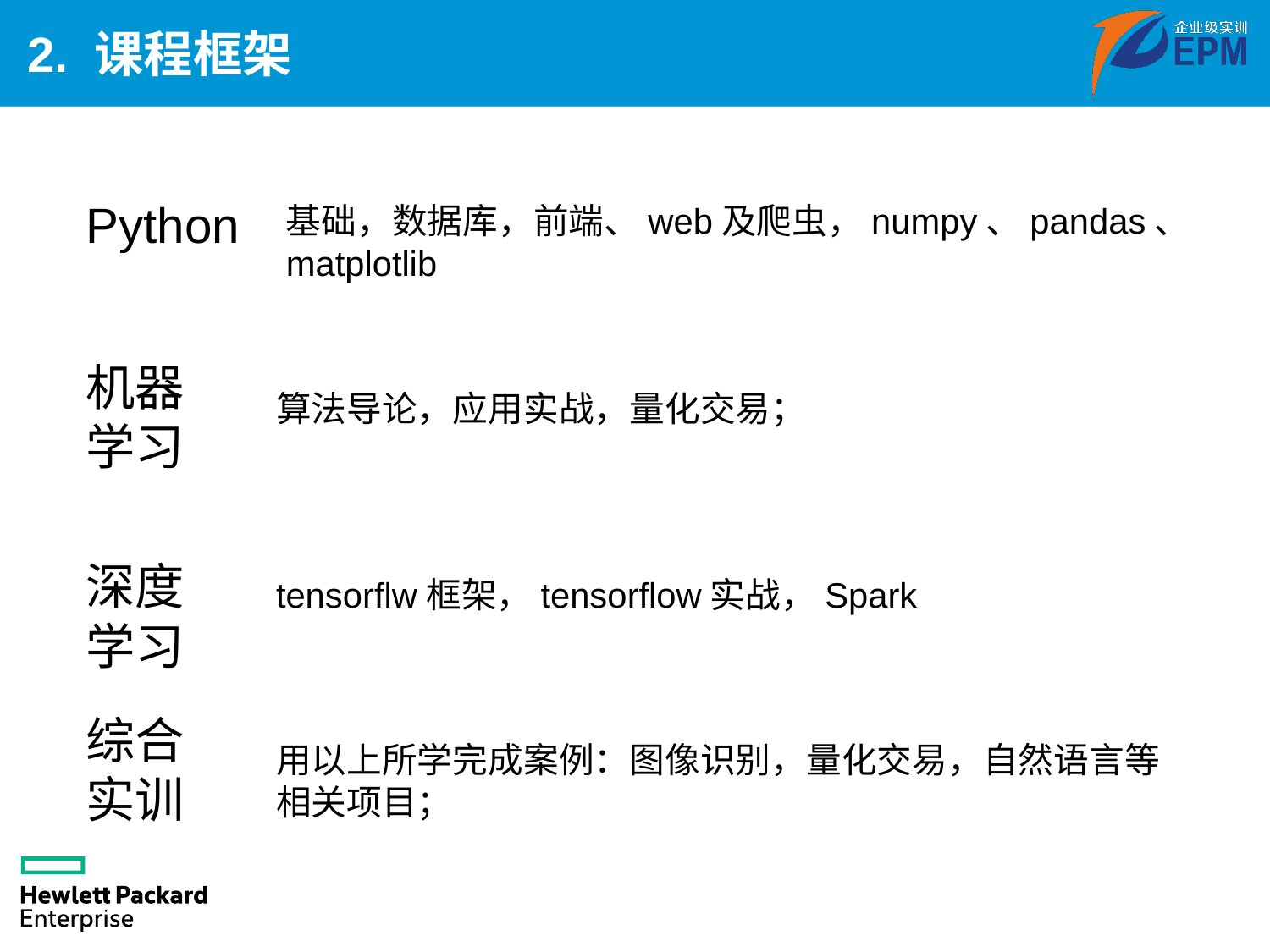

# 2. 课程框架
Python
基础，数据库，前端、web及爬虫，numpy、pandas、matplotlib
机器学习
算法导论，应用实战，量化交易；
深度学习
tensorflw框架，tensorflow实战，Spark
综合实训
用以上所学完成案例：图像识别，量化交易，自然语言等相关项目；